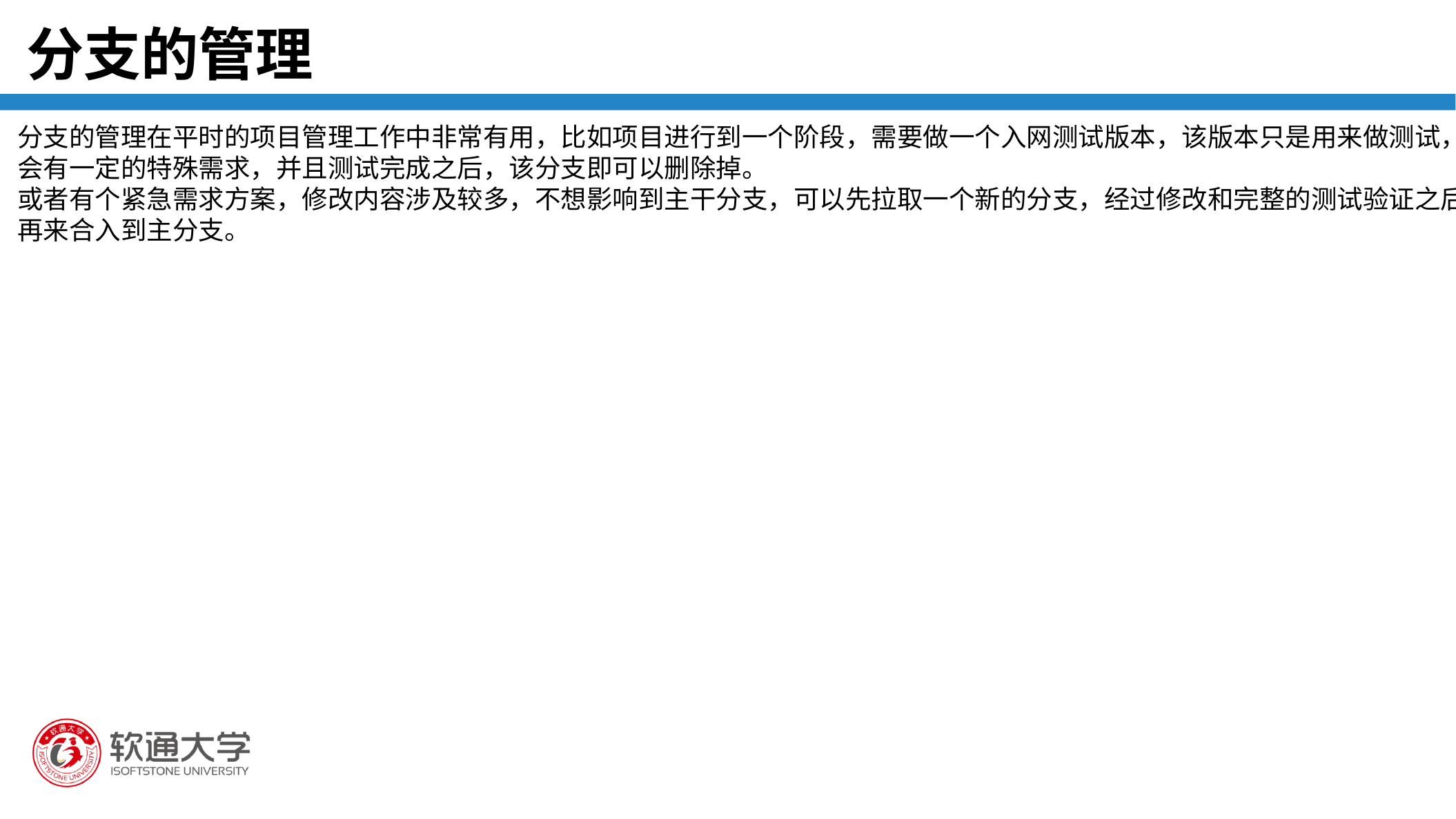

分支的管理
分支的管理在平时的项目管理工作中非常有用，比如项目进行到一个阶段，需要做一个入网测试版本，该版本只是用来做测试，
会有一定的特殊需求，并且测试完成之后，该分支即可以删除掉。
或者有个紧急需求方案，修改内容涉及较多，不想影响到主干分支，可以先拉取一个新的分支，经过修改和完整的测试验证之后
再来合入到主分支。